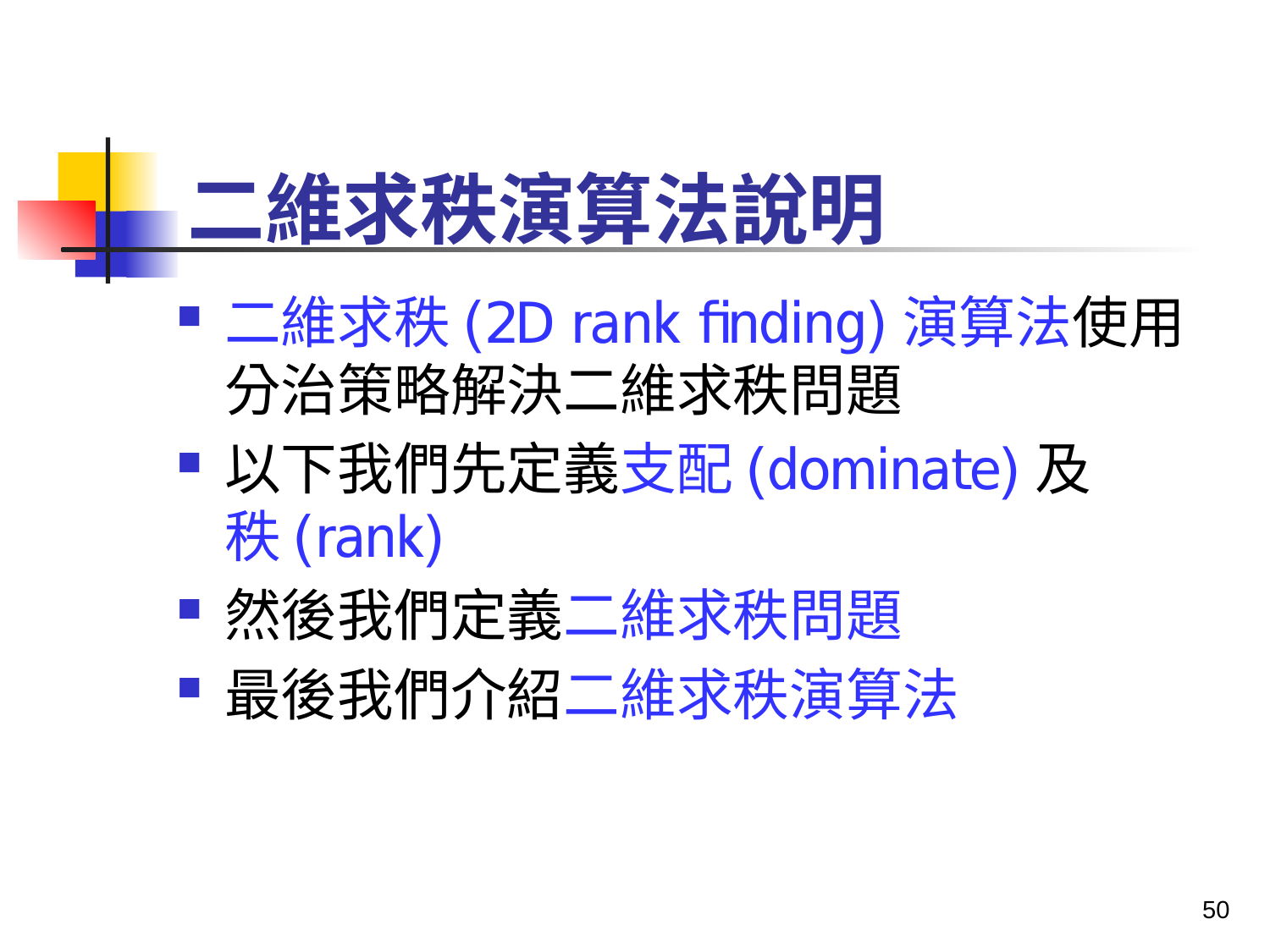

# 二維求秩演算法說明
二維求秩(2D rank finding)演算法使用分治策略解決二維求秩問題
以下我們先定義支配(dominate)及
秩(rank)
然後我們定義二維求秩問題
最後我們介紹二維求秩演算法

50